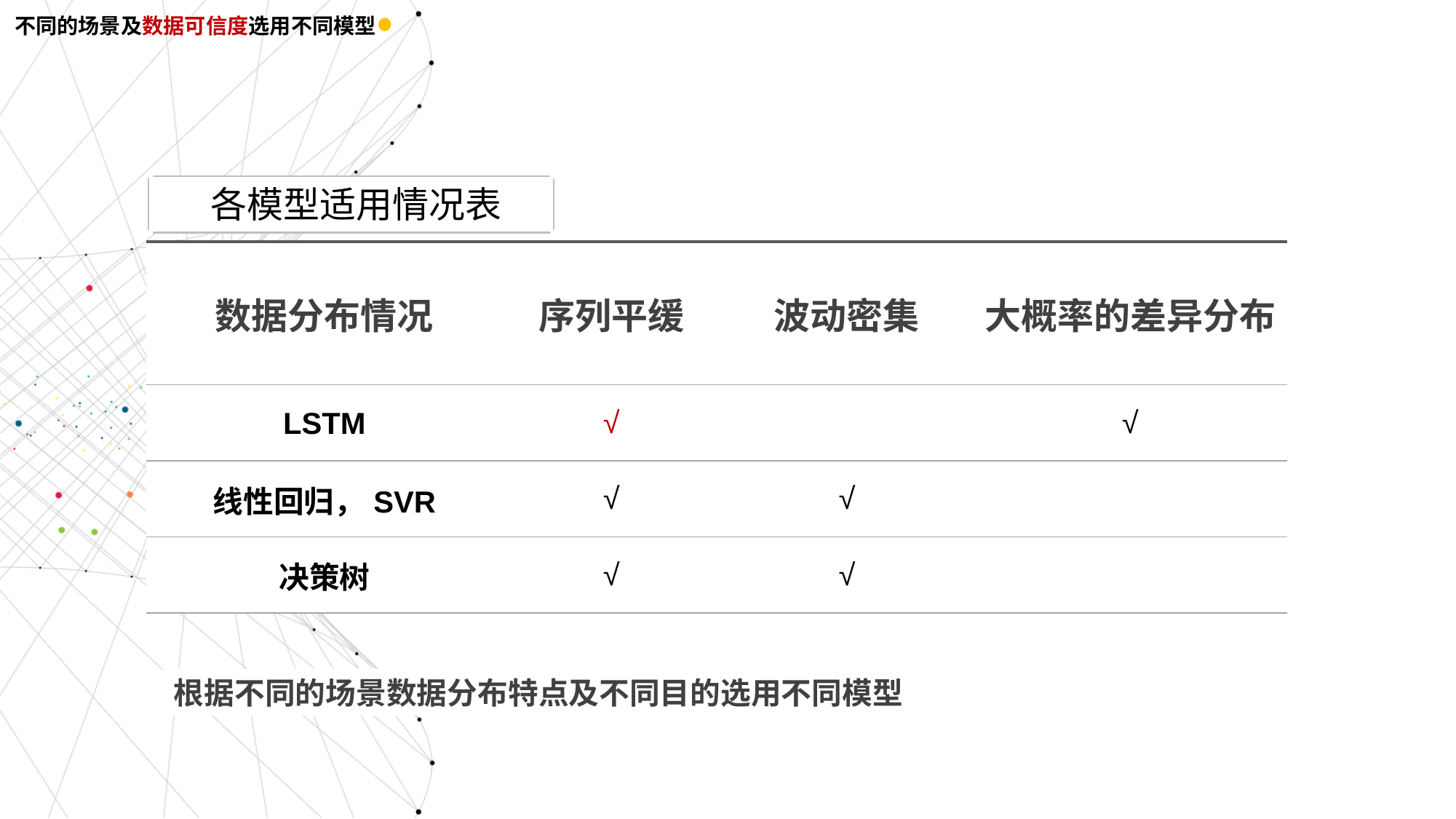

不同的场景及数据可信度选用不同模型

各模型适用情况表
| 数据分布情况 | 序列平缓 | 波动密集 | 大概率的差异分布 |
| --- | --- | --- | --- |
| LSTM | √ |  | √ |
| 线性回归，SVR | √ | √ |  |
| 决策树 | √ | √ |  |
根据不同的场景数据分布特点及不同目的选用不同模型